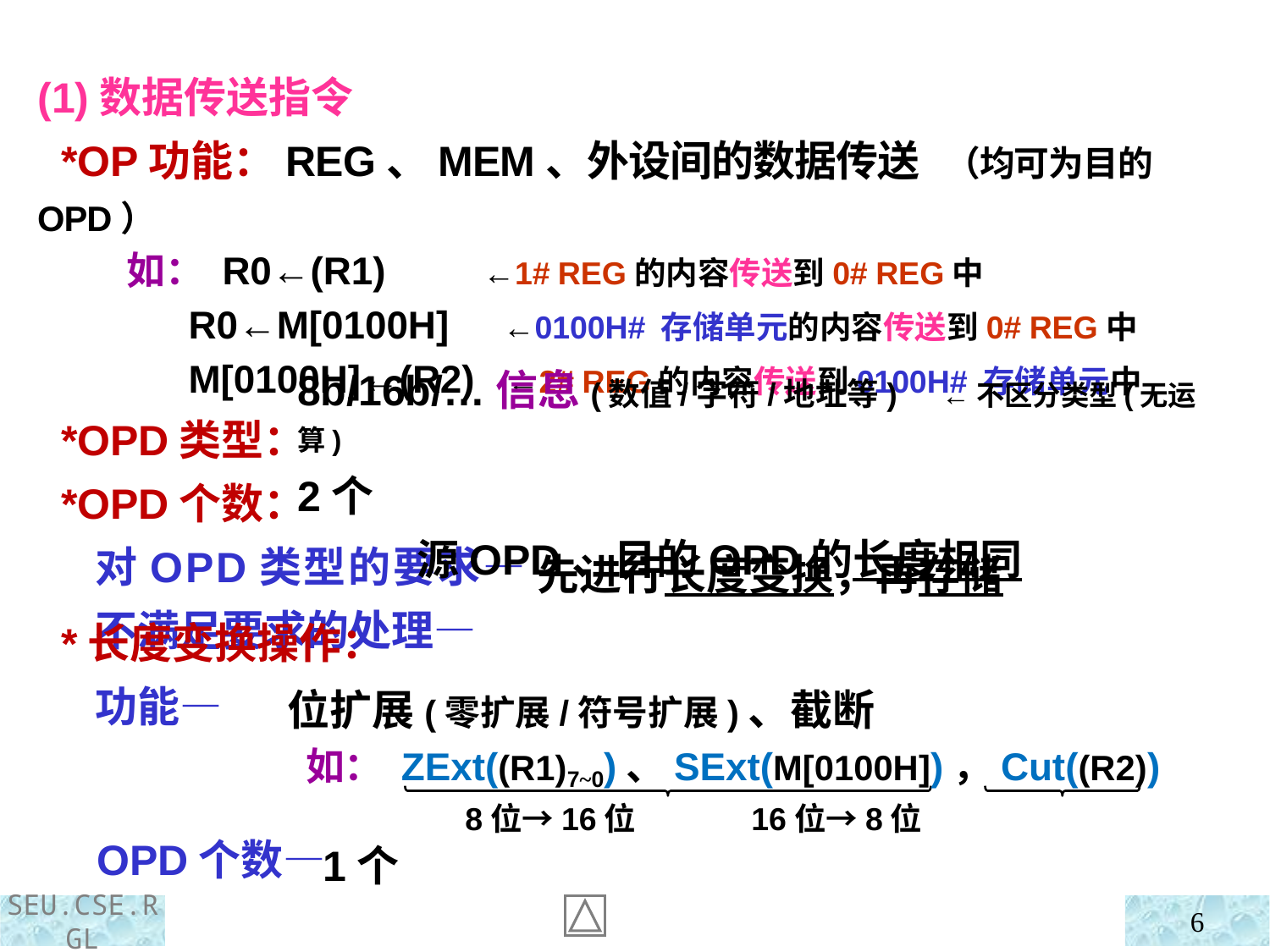

(1)数据传送指令
  *OP功能：REG、MEM、外设间的数据传送   （均可为目的OPD）
         如： R0←(R1)         ←1# REG的内容传送到0# REG中
              R0←M[0100H]     ←0100H# 存储单元的内容传送到0# REG中
              M[0100H]←(R2)   ←2# REG的内容传送到0100H# 存储单元中
  *OPD类型：
  *OPD个数：
     对OPD类型的要求—
     不满足要求的处理—
8b/16b/…信息(数值/字符/地址等)     ←不区分类型(无运算)
2个
            源OPD、目的OPD的长度相同
先进行长度变换，再存储
  *长度变换操作：
     功能—

     OPD个数—
位扩展(零扩展/符号扩展)、截断
 如： ZExt((R1)7~0)、SExt(M[0100H])，Cut((R2))
                    8位→16位               16位→8位
   1个

6